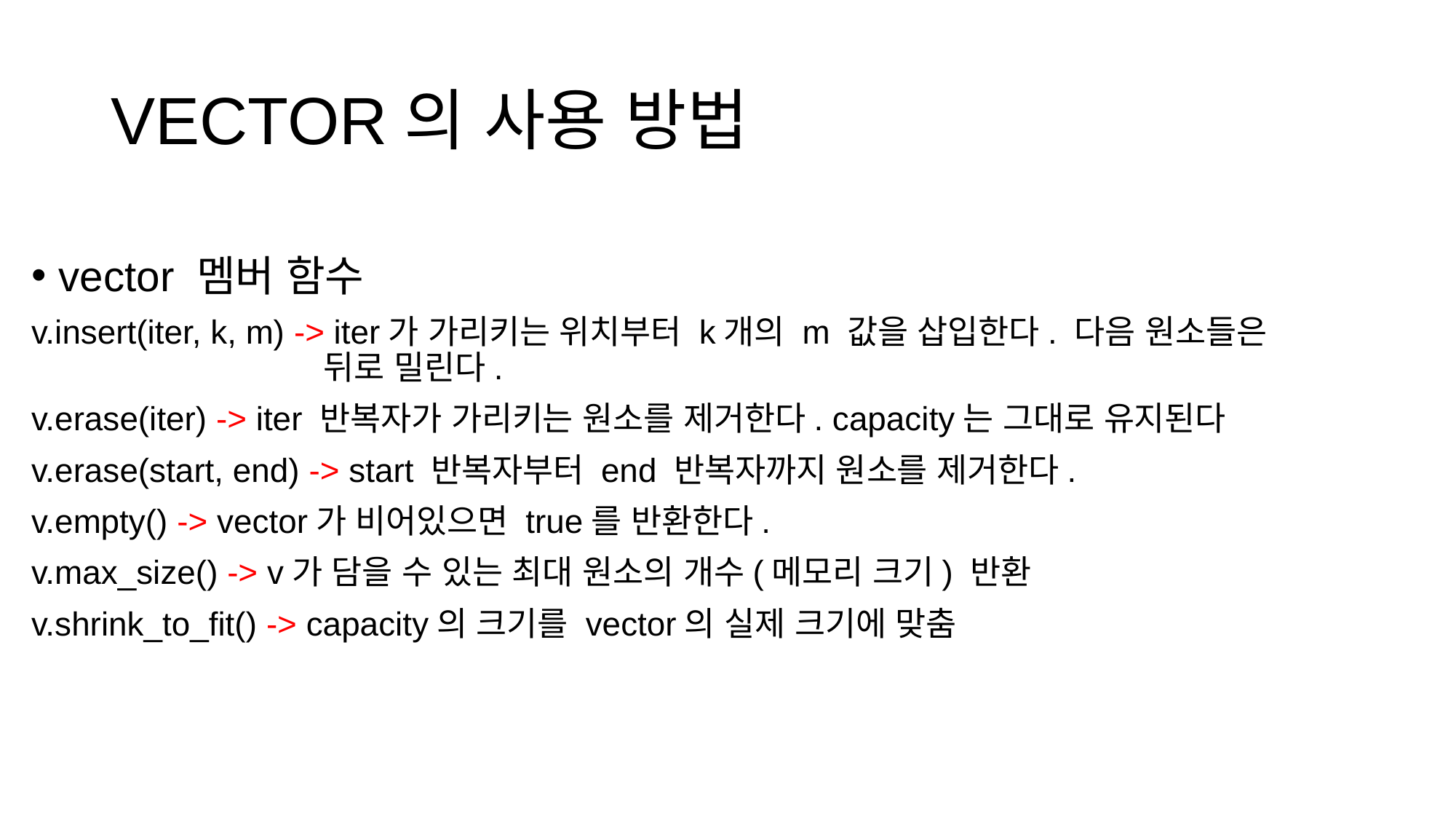

# VECTOR의 사용 방법
vector 멤버 함수
v.insert(iter, k, m) -> iter가 가리키는 위치부터 k개의 m 값을 삽입한다. 다음 원소들은 			        뒤로 밀린다.
v.erase(iter) -> iter 반복자가 가리키는 원소를 제거한다. capacity는 그대로 유지된다
v.erase(start, end) -> start 반복자부터 end 반복자까지 원소를 제거한다.
v.empty() -> vector가 비어있으면 true를 반환한다.
v.max_size() -> v가 담을 수 있는 최대 원소의 개수(메모리 크기) 반환
v.shrink_to_fit() -> capacity의 크기를 vector의 실제 크기에 맞춤